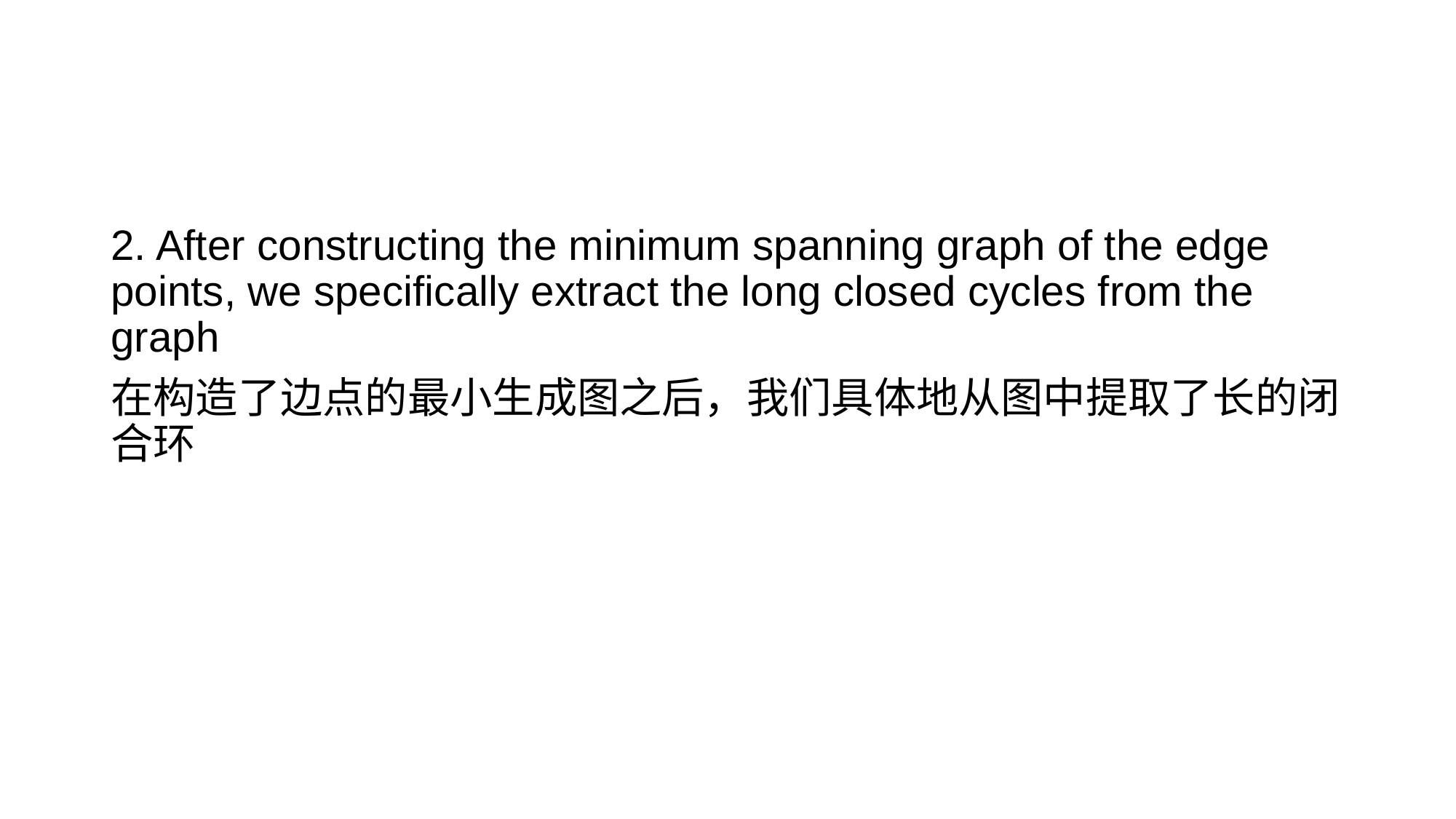

#
2. After constructing the minimum spanning graph of the edge points, we specifically extract the long closed cycles from the graph
在构造了边点的最小生成图之后，我们具体地从图中提取了长的闭合环